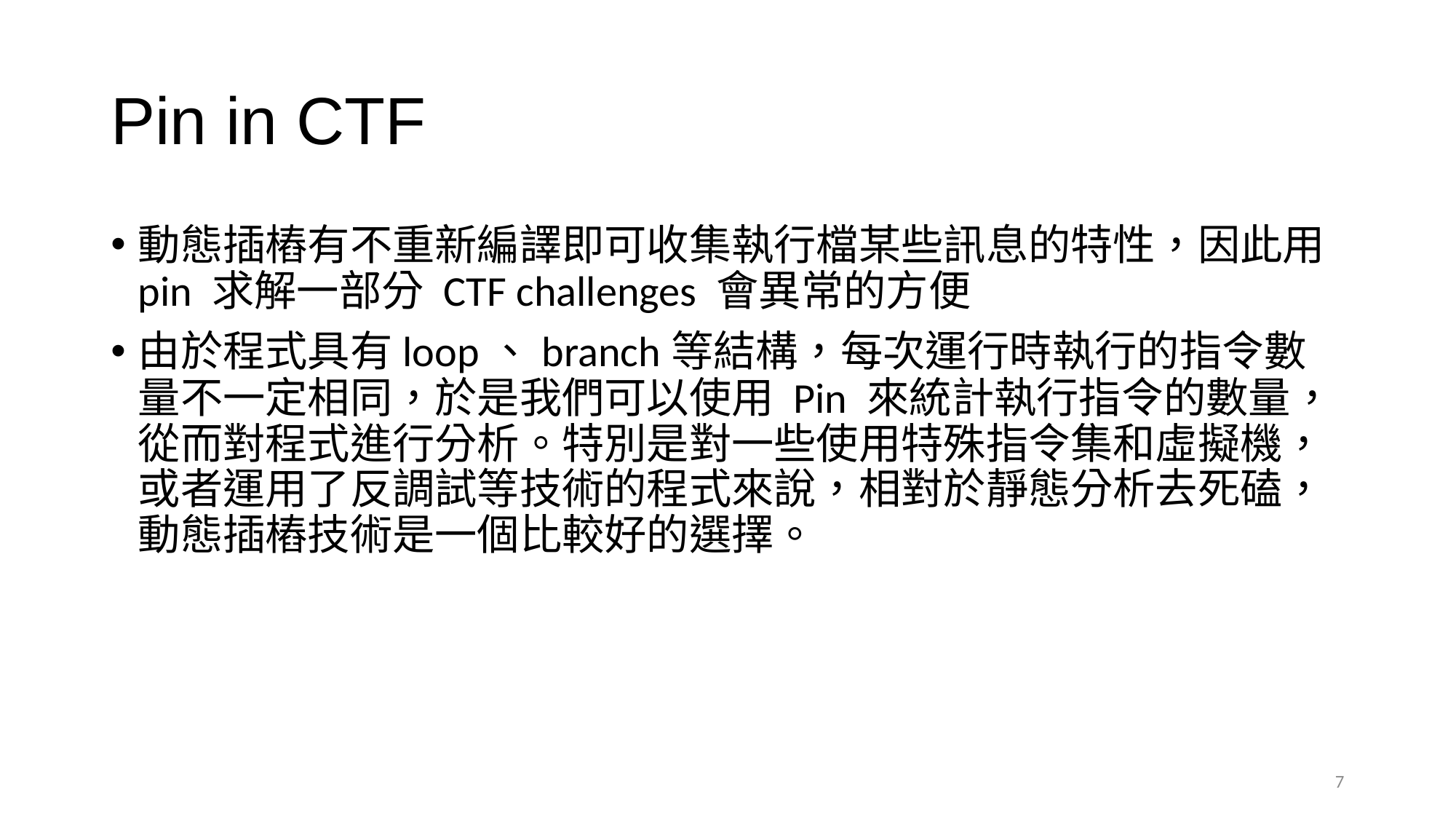

# Pin in CTF
動態插樁有不重新編譯即可收集執行檔某些訊息的特性，因此用 pin 求解一部分 CTF challenges 會異常的方便
由於程式具有loop、branch等結構，每次運行時執行的指令數量不一定相同，於是我們可以使用 Pin 來統計執行指令的數量，從而對程式進行分析。特別是對一些使用特殊指令集和虛擬機，或者運用了反調試等技術的程式來說，相對於靜態分析去死磕，動態插樁技術是一個比較好的選擇。
7